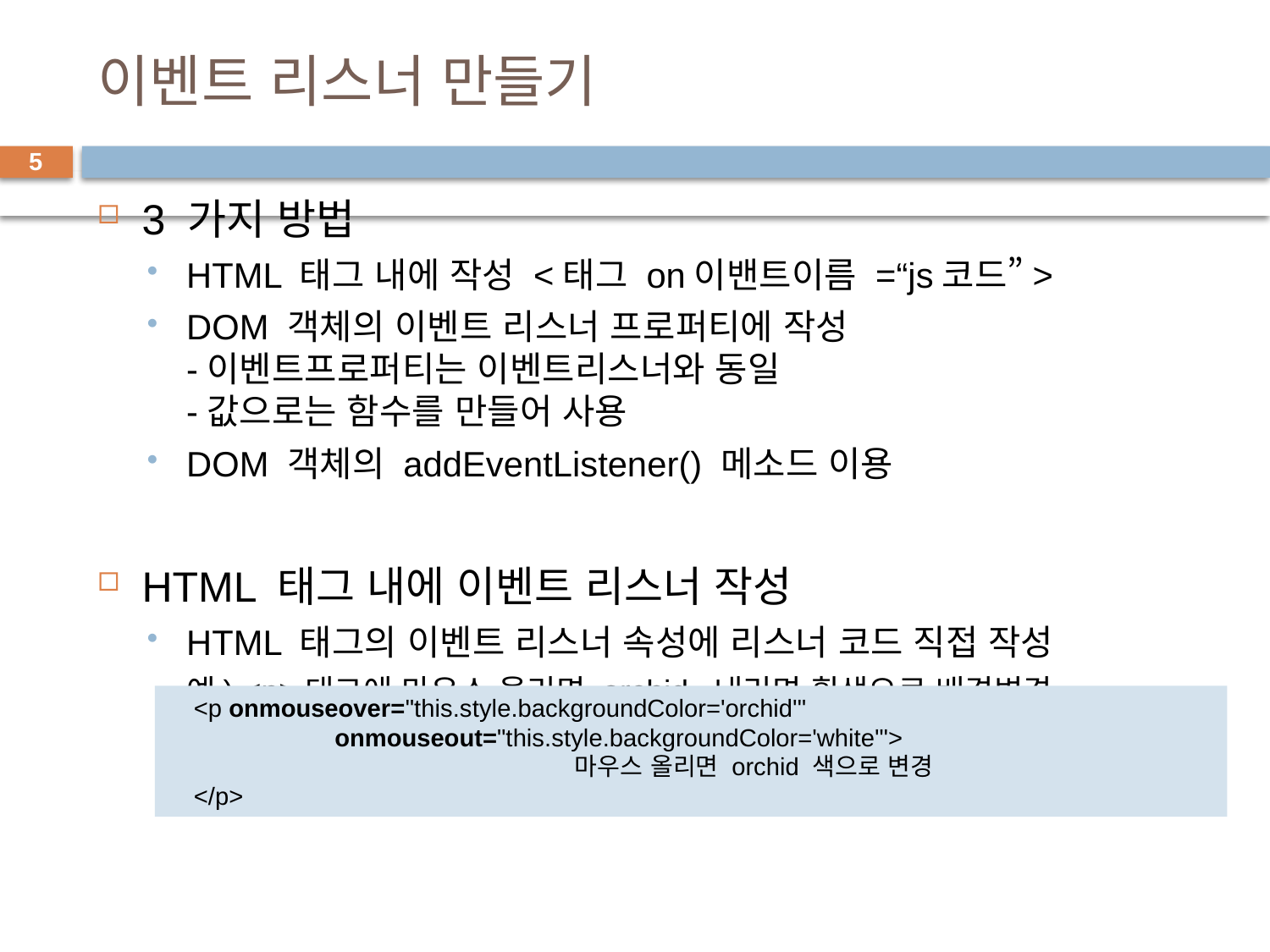

# 이벤트 리스너 만들기
5
3 가지 방법
HTML 태그 내에 작성 <태그 on이밴트이름 =“js코드”>
DOM 객체의 이벤트 리스너 프로퍼티에 작성
-이벤트프로퍼티는 이벤트리스너와 동일
-값으로는 함수를 만들어 사용
DOM 객체의 addEventListener() 메소드 이용

HTML 태그 내에 이벤트 리스너 작성
HTML 태그의 이벤트 리스너 속성에 리스너 코드 직접 작성
예) <p>태그에 마우스 올리면 orchid, 내리면 흰색으로 배경변경

<p onmouseover="this.style.backgroundColor='orchid'"
	  onmouseout="this.style.backgroundColor='white'">
			마우스 올리면 orchid 색으로 변경
</p>